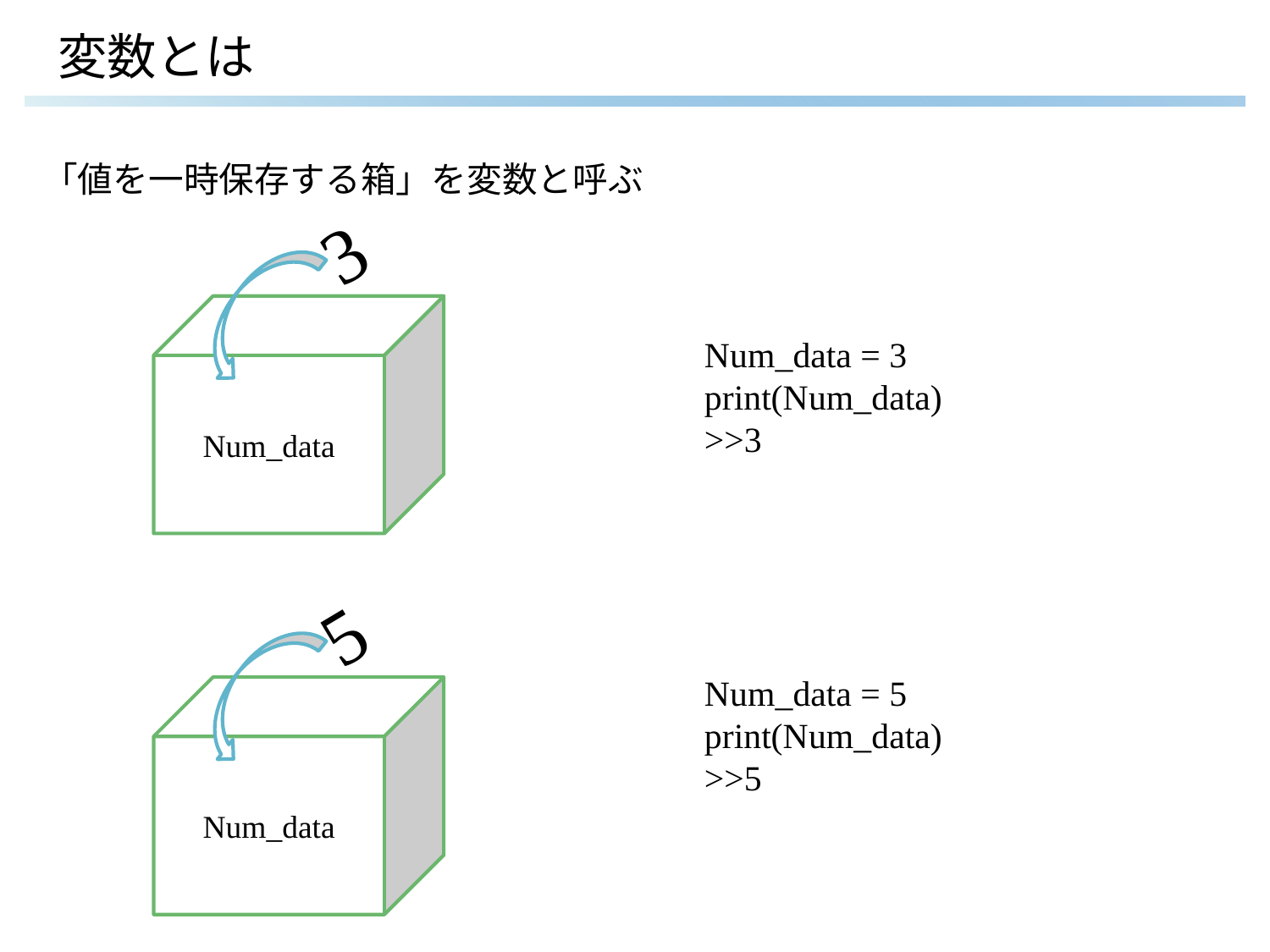

# 変数とは
「値を一時保存する箱」を変数と呼ぶ
3

Num_data
Num_data = 3
print(Num_data)
>>3

Num_data = 5
print(Num_data)
>>5

5

Num_data